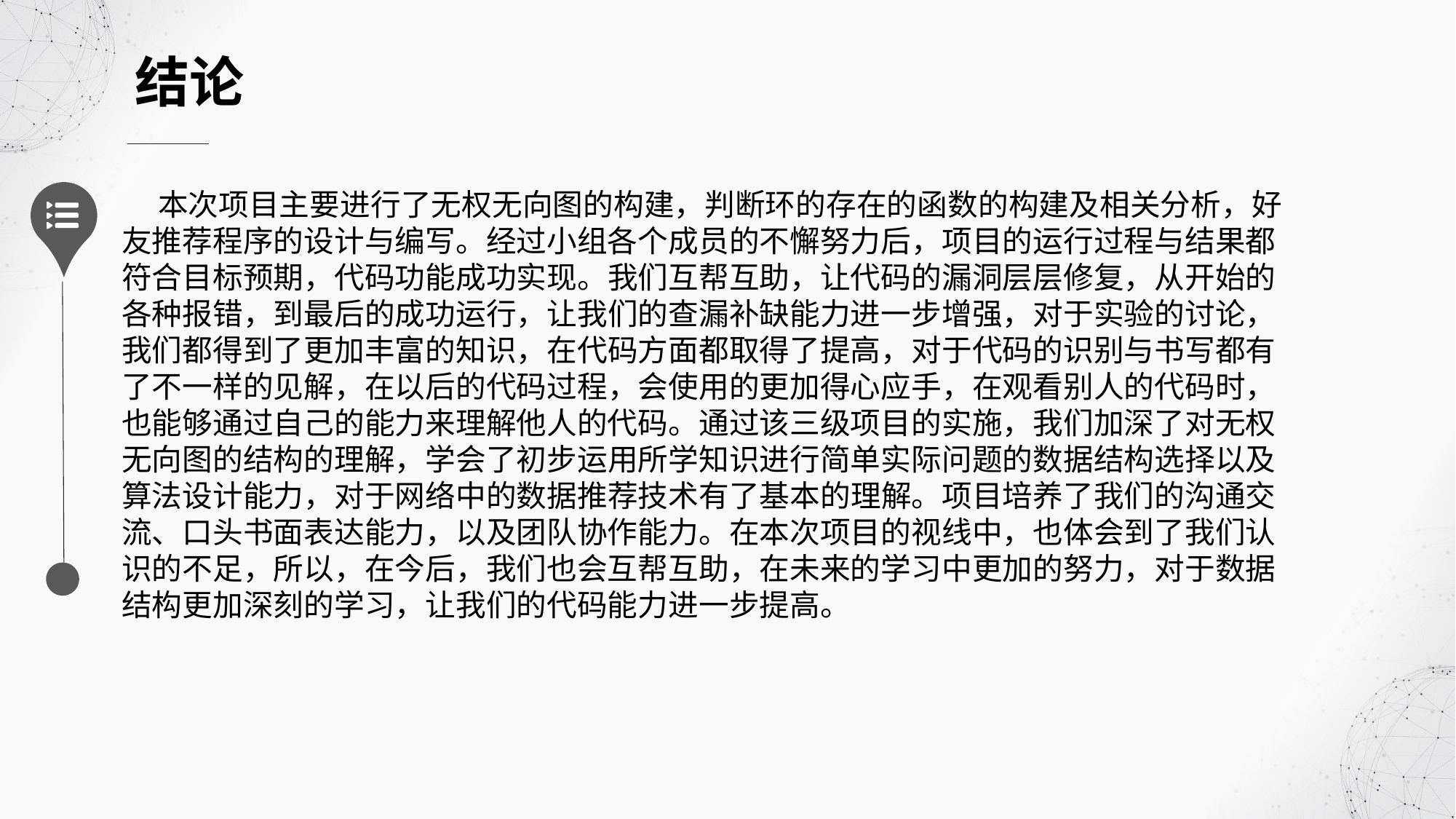

结论
本次项目主要进行了无权无向图的构建，判断环的存在的函数的构建及相关分析，好友推荐程序的设计与编写。经过小组各个成员的不懈努力后，项目的运行过程与结果都符合目标预期，代码功能成功实现。我们互帮互助，让代码的漏洞层层修复，从开始的各种报错，到最后的成功运行，让我们的查漏补缺能力进一步增强，对于实验的讨论，我们都得到了更加丰富的知识，在代码方面都取得了提高，对于代码的识别与书写都有了不一样的见解，在以后的代码过程，会使用的更加得心应手，在观看别人的代码时，也能够通过自己的能力来理解他人的代码。通过该三级项目的实施，我们加深了对无权无向图的结构的理解，学会了初步运用所学知识进行简单实际问题的数据结构选择以及算法设计能力，对于网络中的数据推荐技术有了基本的理解。项目培养了我们的沟通交流、口头书面表达能力，以及团队协作能力。在本次项目的视线中，也体会到了我们认识的不足，所以，在今后，我们也会互帮互助，在未来的学习中更加的努力，对于数据结构更加深刻的学习，让我们的代码能力进一步提高。